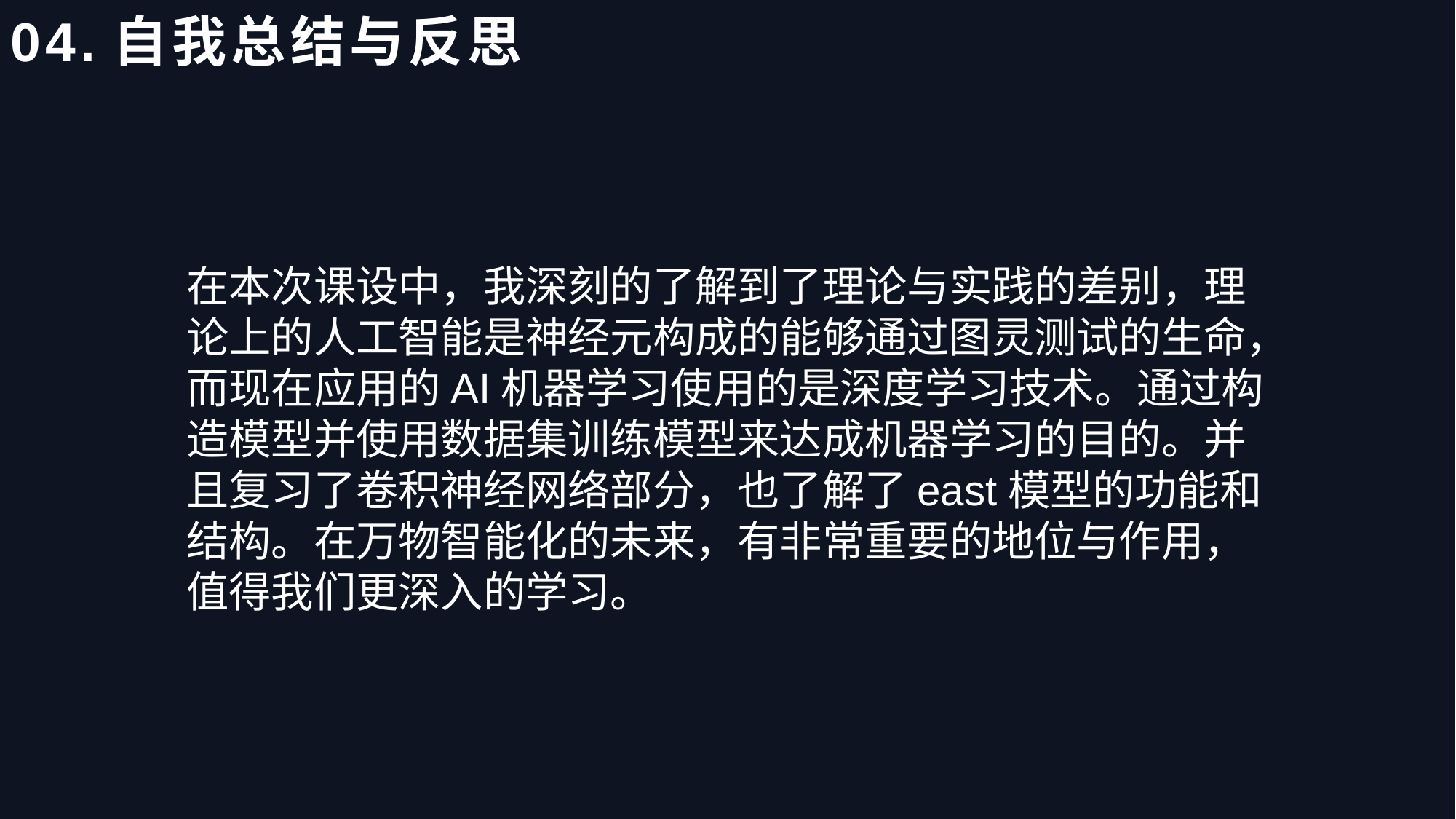

# 04.自我总结与反思
在本次课设中，我深刻的了解到了理论与实践的差别，理论上的人工智能是神经元构成的能够通过图灵测试的生命，而现在应用的AI机器学习使用的是深度学习技术。通过构造模型并使用数据集训练模型来达成机器学习的目的。并且复习了卷积神经网络部分，也了解了east模型的功能和结构。在万物智能化的未来，有非常重要的地位与作用，值得我们更深入的学习。